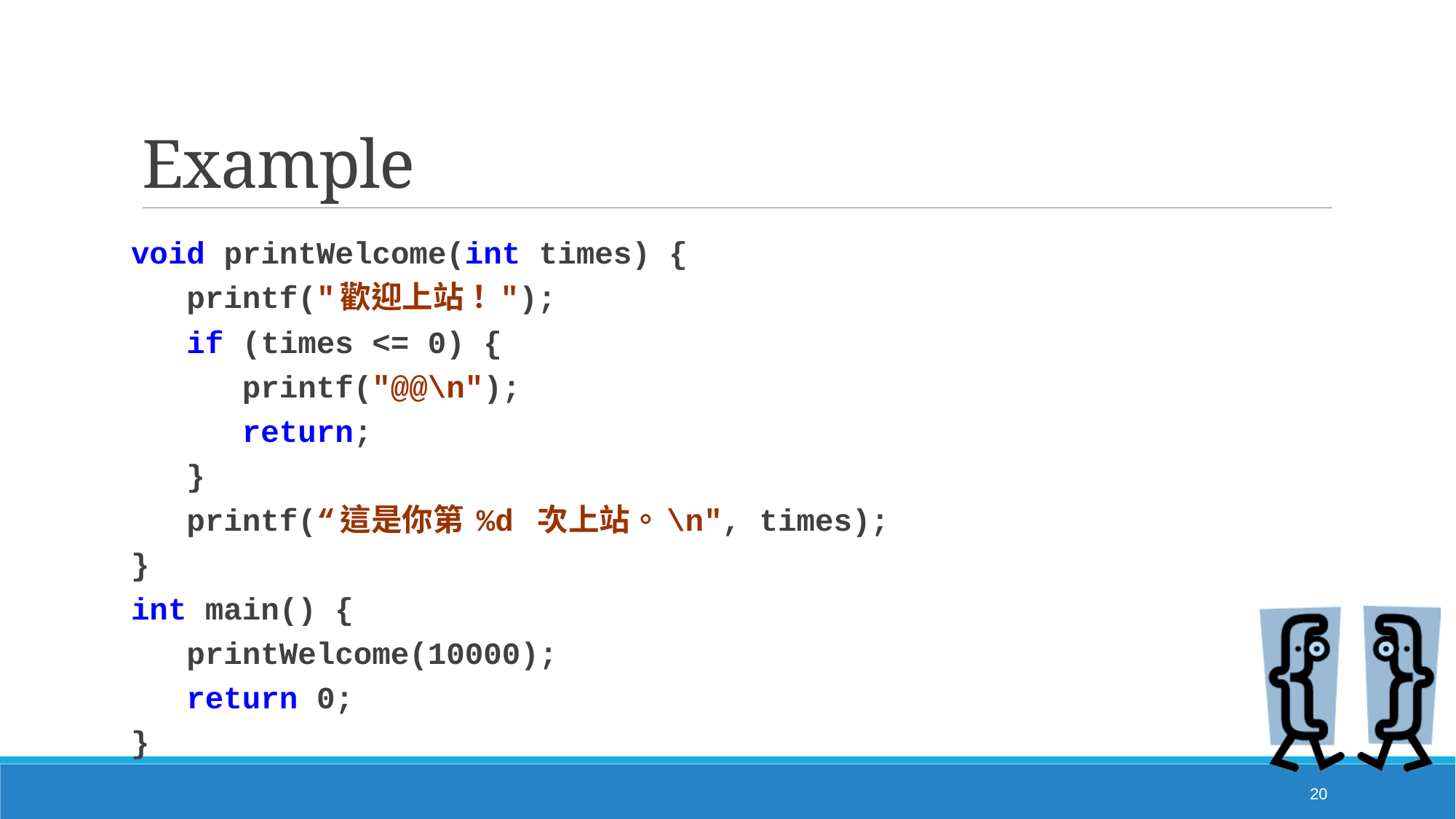

# Example
void printWelcome(int times) {
   printf("歡迎上站！");
   if (times <= 0) {
      printf("@@\n");
      return;
   }
   printf(“這是你第 %d 次上站。\n", times);
}
int main() {
   printWelcome(10000);
   return 0;
}

20